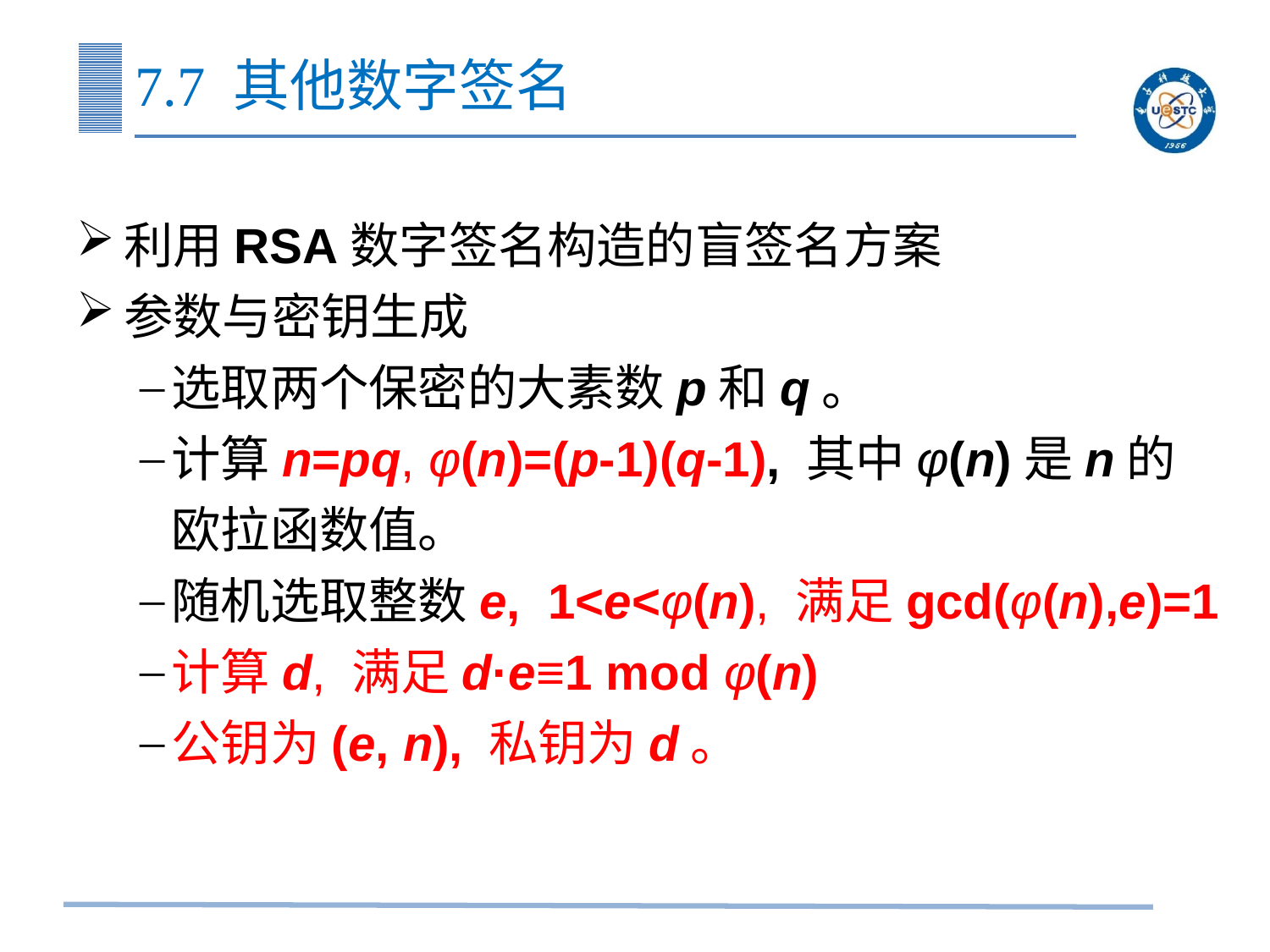

# 7.7 其他数字签名
利用RSA数字签名构造的盲签名方案
参数与密钥生成
选取两个保密的大素数p和q。
计算n=pq, φ(n)=(p-1)(q-1), 其中φ(n)是n的欧拉函数值。
随机选取整数e,  1<e<φ(n), 满足gcd(φ(n),e)=1
计算d, 满足d·e≡1 mod φ(n)
公钥为(e, n), 私钥为d。